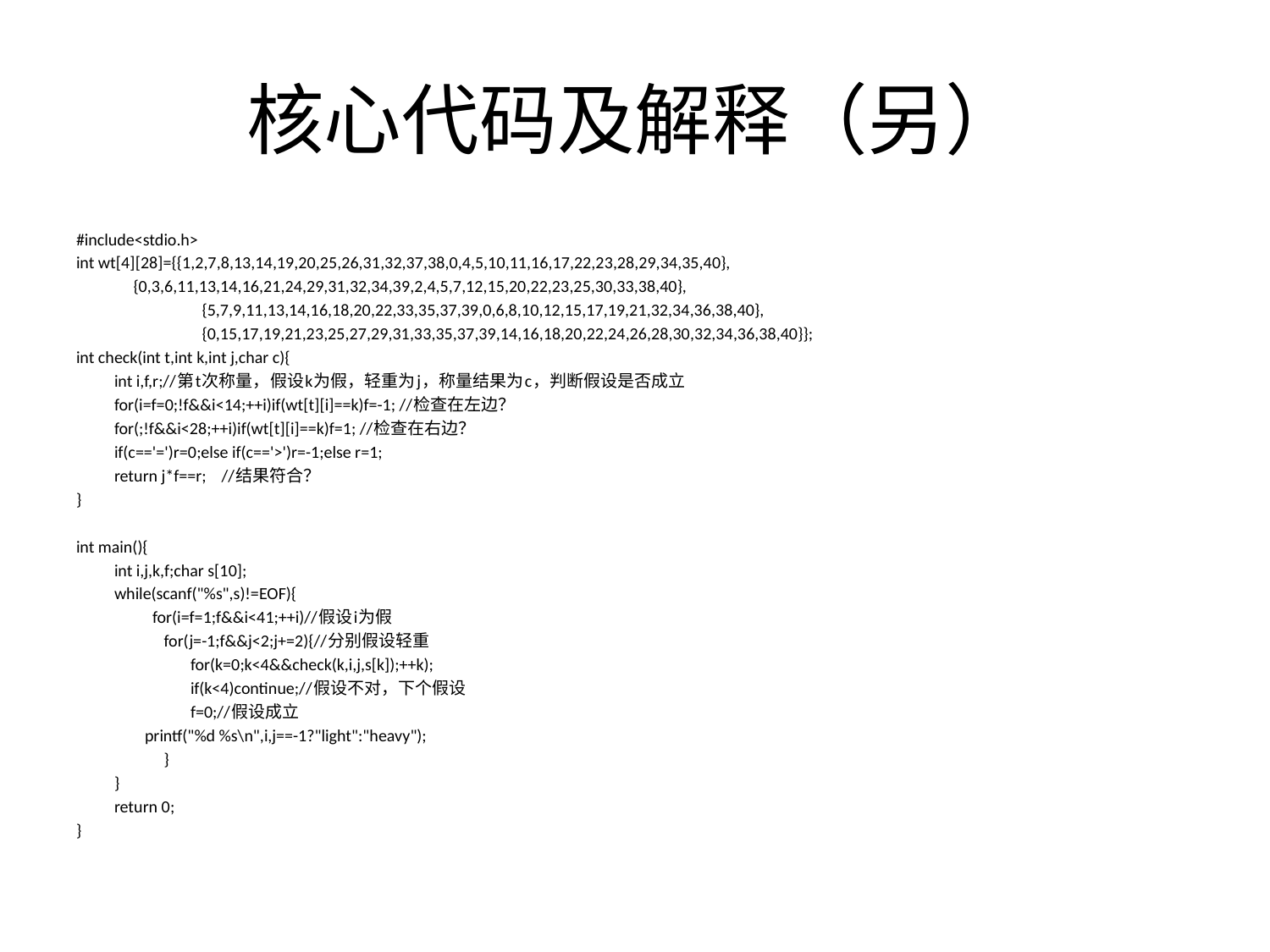

# 核心代码及解释（另）
#include<stdio.h>
int wt[4][28]={{1,2,7,8,13,14,19,20,25,26,31,32,37,38,0,4,5,10,11,16,17,22,23,28,29,34,35,40},
               {0,3,6,11,13,14,16,21,24,29,31,32,34,39,2,4,5,7,12,15,20,22,23,25,30,33,38,40},
			   {5,7,9,11,13,14,16,18,20,22,33,35,37,39,0,6,8,10,12,15,17,19,21,32,34,36,38,40},
			   {0,15,17,19,21,23,25,27,29,31,33,35,37,39,14,16,18,20,22,24,26,28,30,32,34,36,38,40}};
int check(int t,int k,int j,char c){
	int i,f,r;//第t次称量，假设k为假，轻重为j，称量结果为c，判断假设是否成立
	for(i=f=0;!f&&i<14;++i)if(wt[t][i]==k)f=-1; //检查在左边？
	for(;!f&&i<28;++i)if(wt[t][i]==k)f=1; //检查在右边？
	if(c=='=')r=0;else if(c=='>')r=-1;else r=1;
	return j*f==r;    //结果符合？
}

int main(){
	int i,j,k,f;char s[10];
	while(scanf("%s",s)!=EOF){
		for(i=f=1;f&&i<41;++i)//假设i为假
		   for(j=-1;f&&j<2;j+=2){//分别假设轻重
		   	for(k=0;k<4&&check(k,i,j,s[k]);++k);
		   	if(k<4)continue;//假设不对，下个假设
		   	f=0;//假设成立
	        printf("%d %s\n",i,j==-1?"light":"heavy");
		   }
	}
	return 0;
}